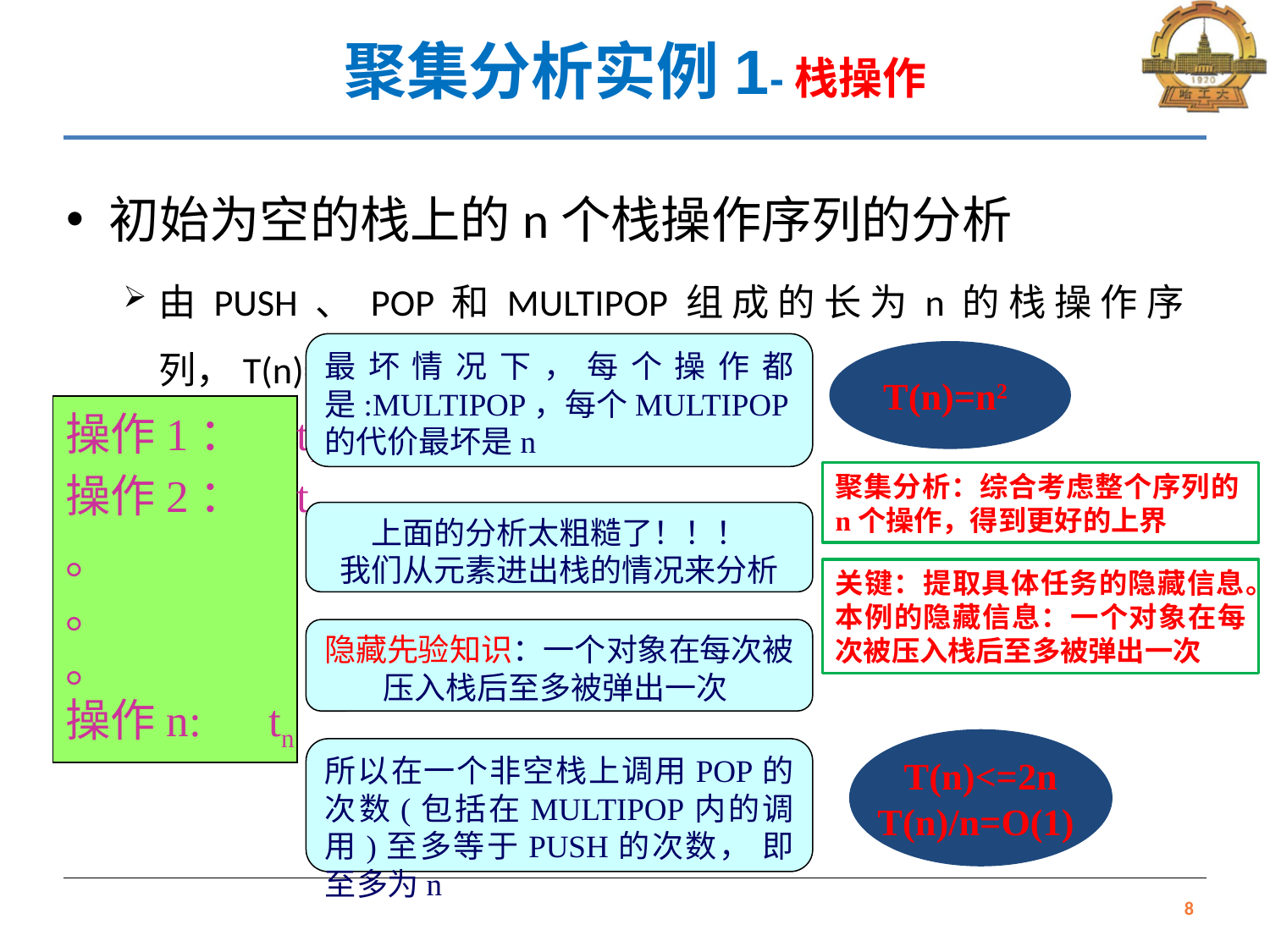

# 聚集分析实例1-栈操作
初始为空的栈上的n个栈操作序列的分析
由PUSH、POP和MULTIPOP组成的长为n的栈操作序列，T(n)=?

最坏情况下，每个操作都是:MULTIPOP，每个MULTIPOP的代价最坏是n
T(n)=n2

操作1：    t1
操作2：    t2
。
。
。
操作n:      tn

聚集分析：综合考虑整个序列的n个操作，得到更好的上界
上面的分析太粗糙了！！！
我们从元素进出栈的情况来分析
关键：提取具体任务的隐藏信息。
本例的隐藏信息：一个对象在每次被压入栈后至多被弹出一次
隐藏先验知识：一个对象在每次被压入栈后至多被弹出一次
T(n)<=2n
T(n)/n=O(1)
所以在一个非空栈上调用POP的次数(包括在MULTIPOP内的调用)至多等于PUSH的次数， 即至多为n
8